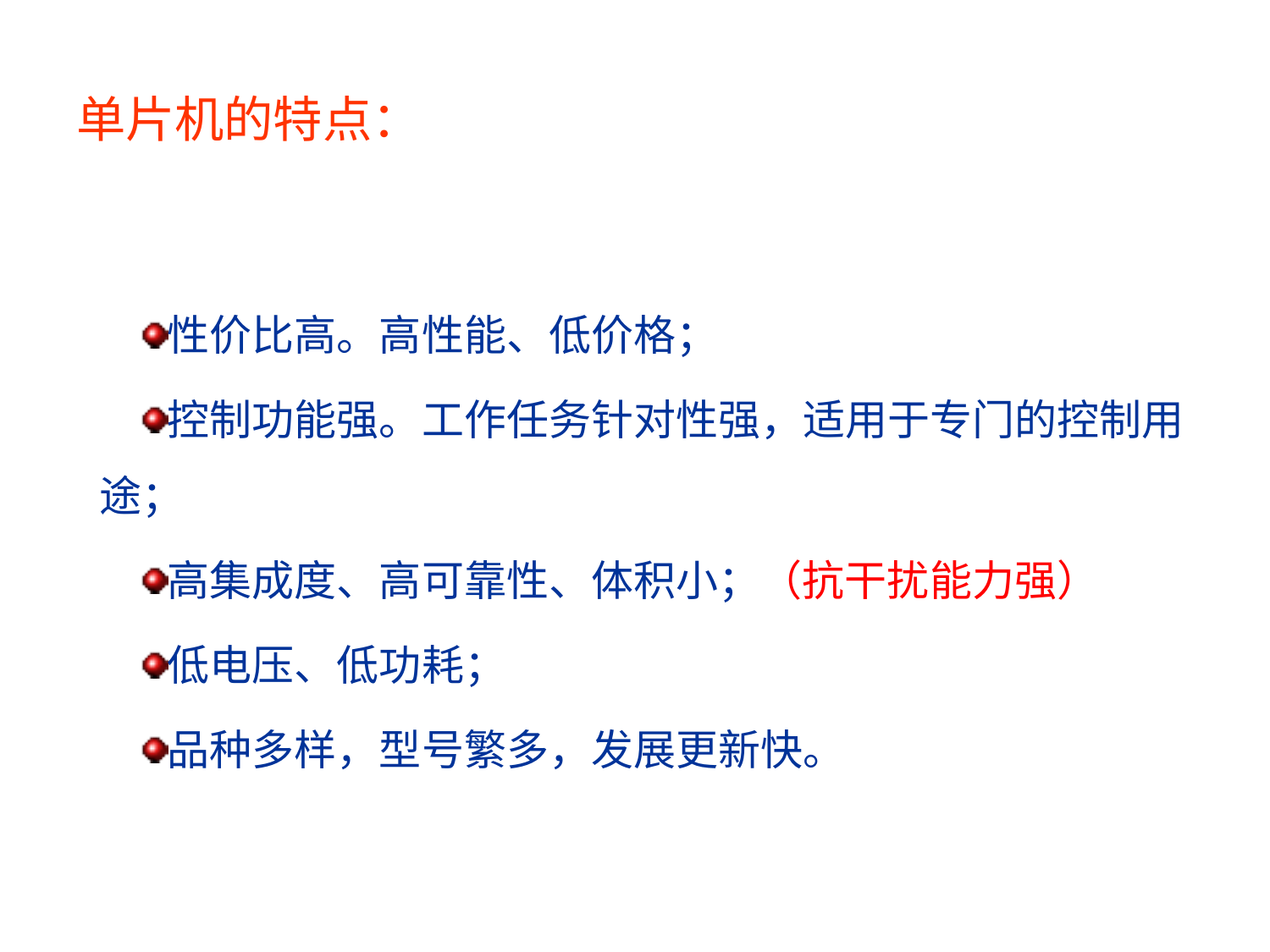

# 单片机的特点：

性价比高。高性能、低价格；
控制功能强。工作任务针对性强，适用于专门的控制用途；
高集成度、高可靠性、体积小；（抗干扰能力强）
低电压、低功耗；
品种多样，型号繁多，发展更新快。